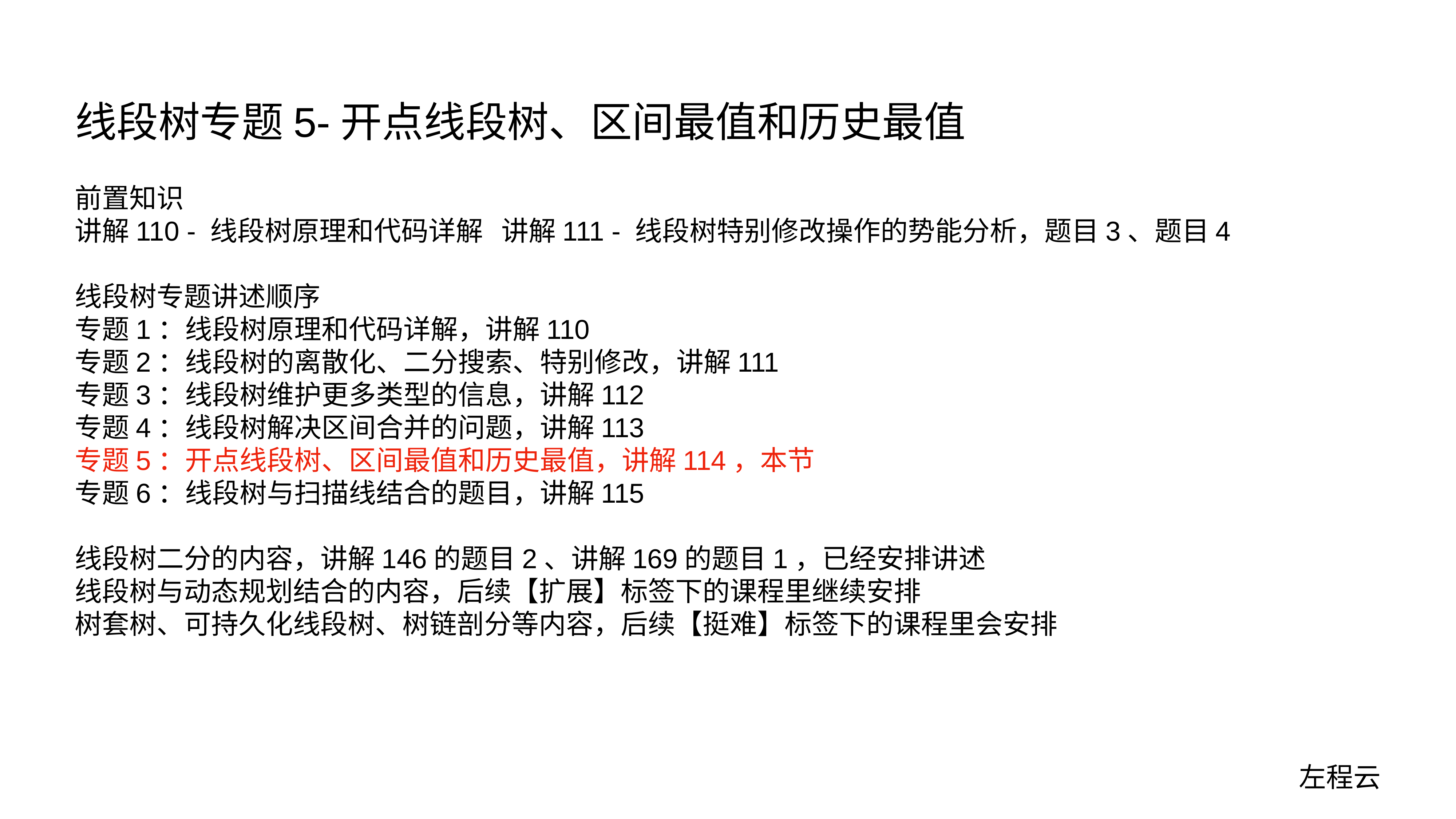

# 线段树专题5-开点线段树、区间最值和历史最值
前置知识
讲解110 - 线段树原理和代码详解   讲解111 - 线段树特别修改操作的势能分析，题目3、题目4

线段树专题讲述顺序
专题1：线段树原理和代码详解，讲解110
专题2：线段树的离散化、二分搜索、特别修改，讲解111
专题3：线段树维护更多类型的信息，讲解112
专题4：线段树解决区间合并的问题，讲解113
专题5：开点线段树、区间最值和历史最值，讲解114，本节
专题6：线段树与扫描线结合的题目，讲解115

线段树二分的内容，讲解146的题目2、讲解169的题目1，已经安排讲述
线段树与动态规划结合的内容，后续【扩展】标签下的课程里继续安排
树套树、可持久化线段树、树链剖分等内容，后续【挺难】标签下的课程里会安排
左程云